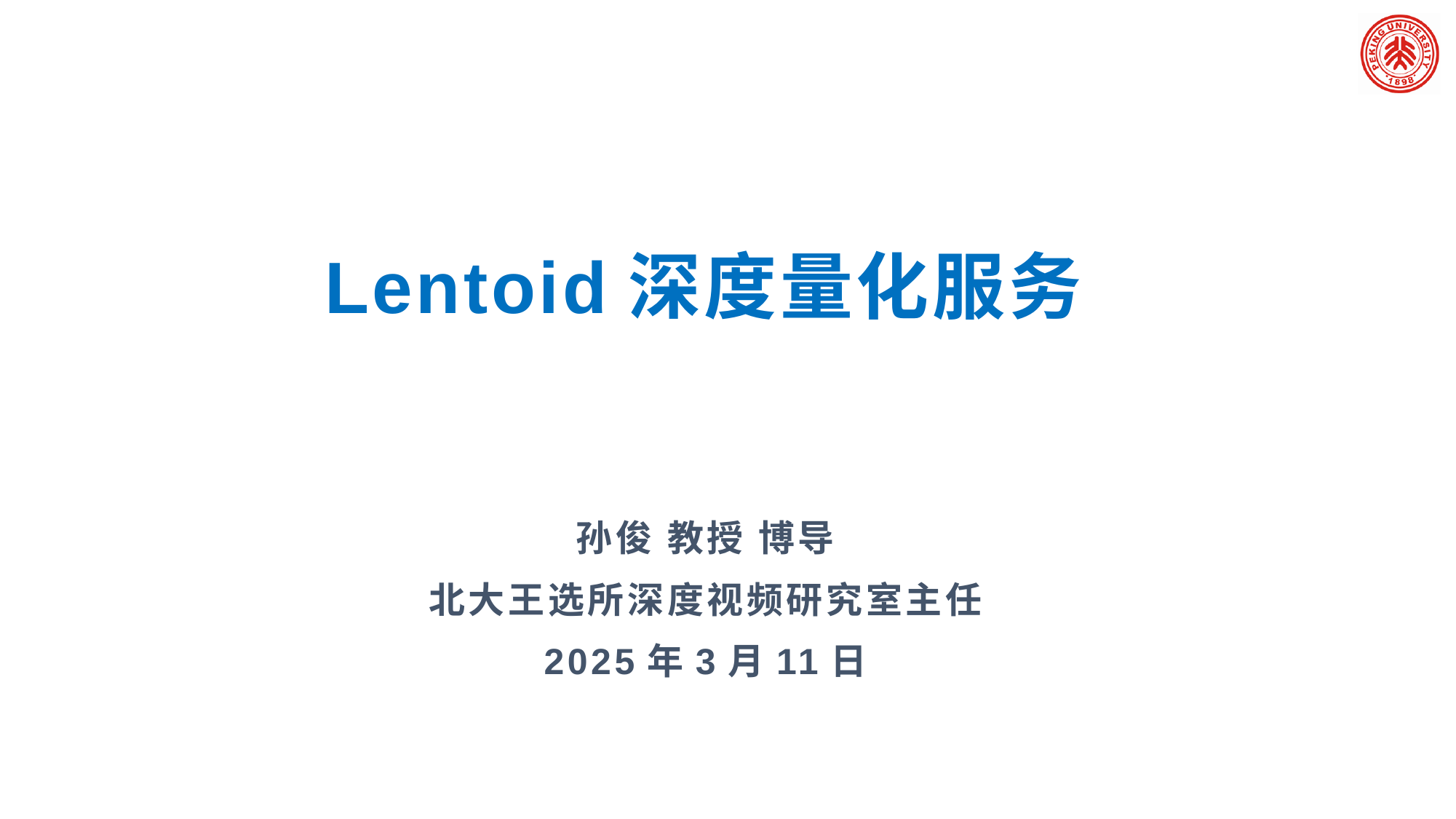

# Lentoid深度量化服务
孙俊 教授 博导
北大王选所深度视频研究室主任
2025年3月11日